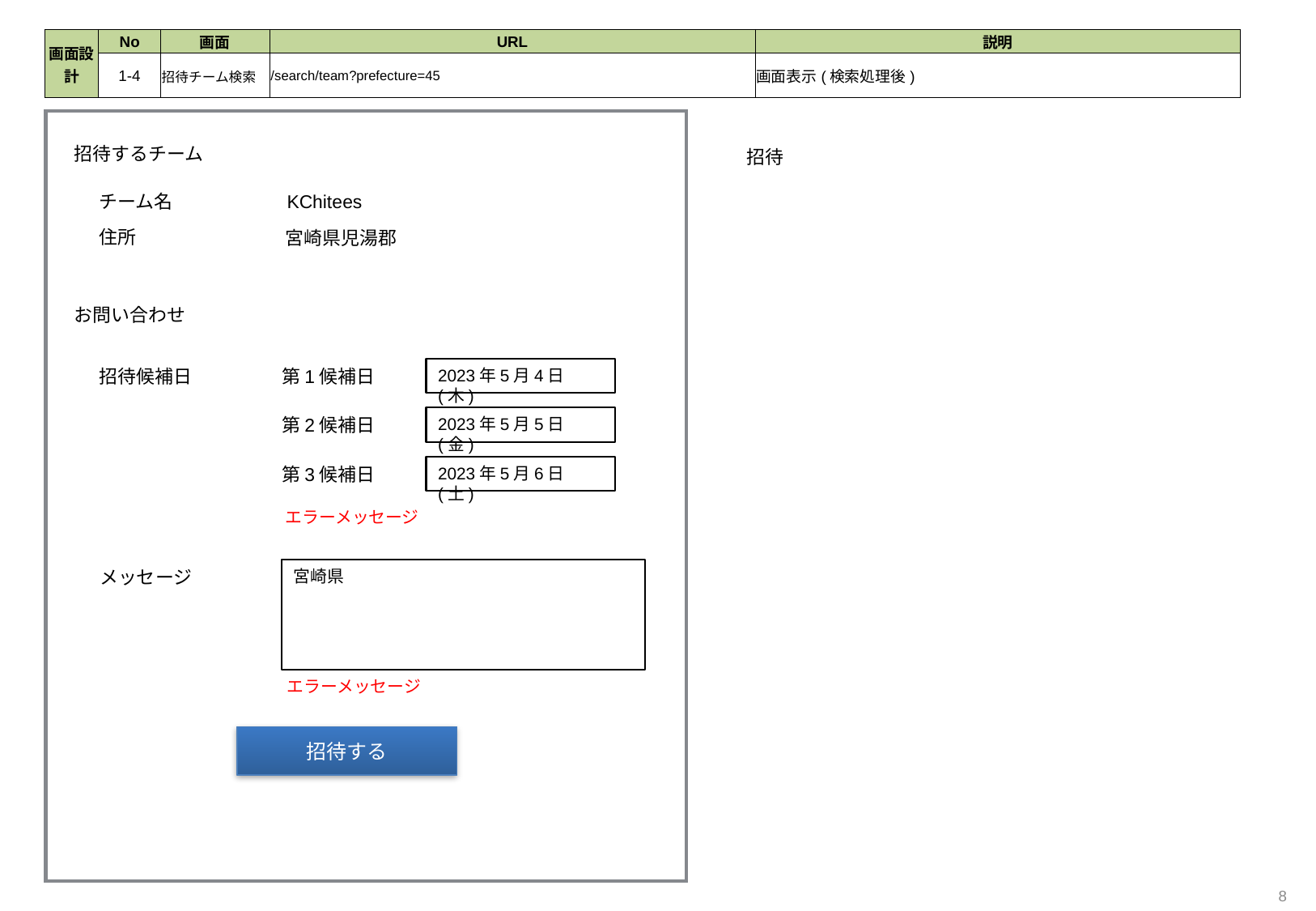

| 画面設計 | No | 画面 | URL | 説明 |
| --- | --- | --- | --- | --- |
|  | 1-4 | 招待チーム検索 | /search/team?prefecture=45 | 画面表示(検索処理後) |

招待するチーム
招待
チーム名
KChitees
住所
宮崎県児湯郡
お問い合わせ
招待候補日
第1候補日
2023年5月4日(木)
第2候補日
2023年5月5日(金)
第3候補日
2023年5月6日(土)
エラーメッセージ
メッセージ
宮崎県
エラーメッセージ
招待する
8